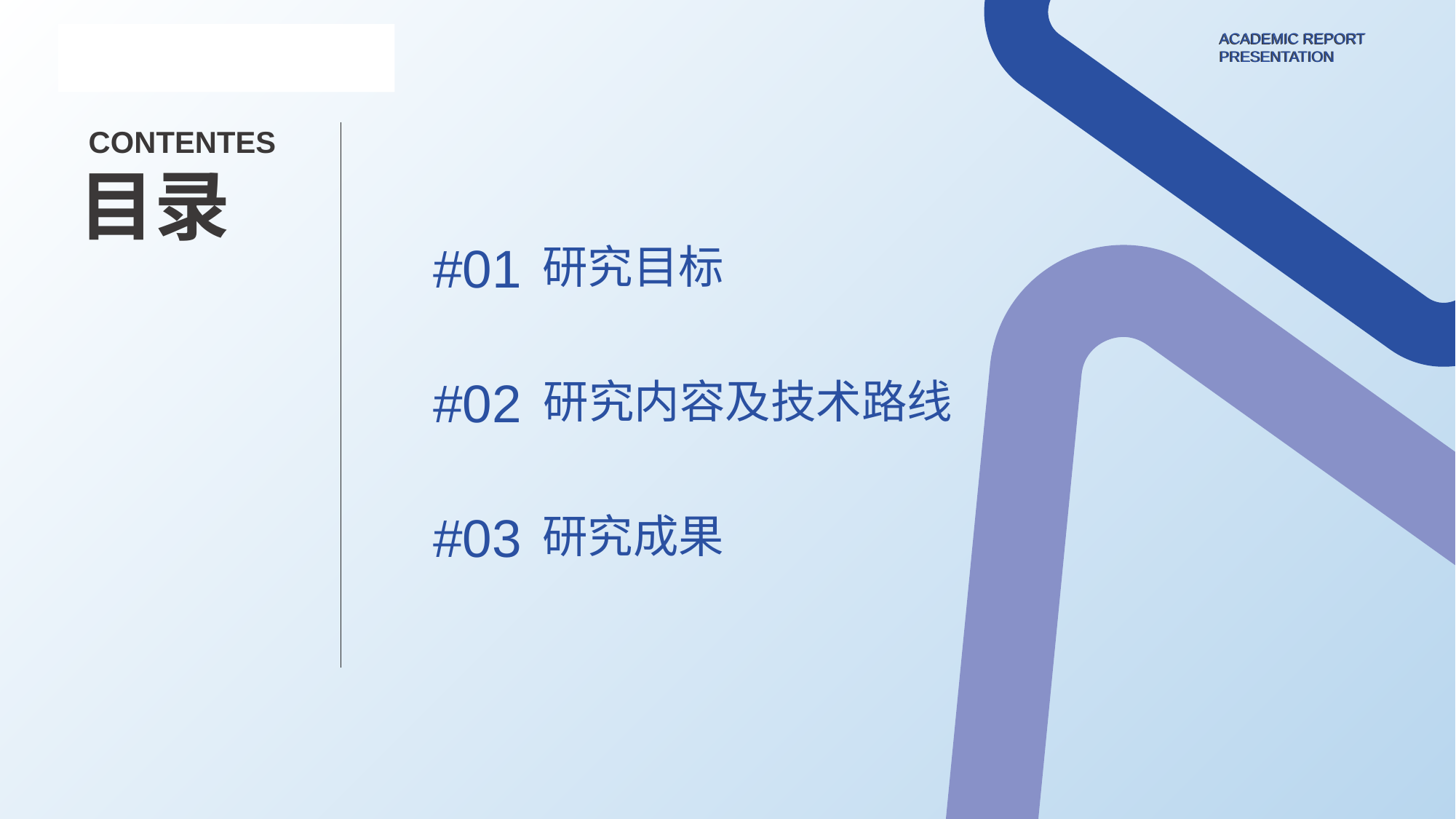

Academic report
presentation
CONTENTES
目录
#01
研究目标
#02
研究内容及技术路线
#03
研究成果